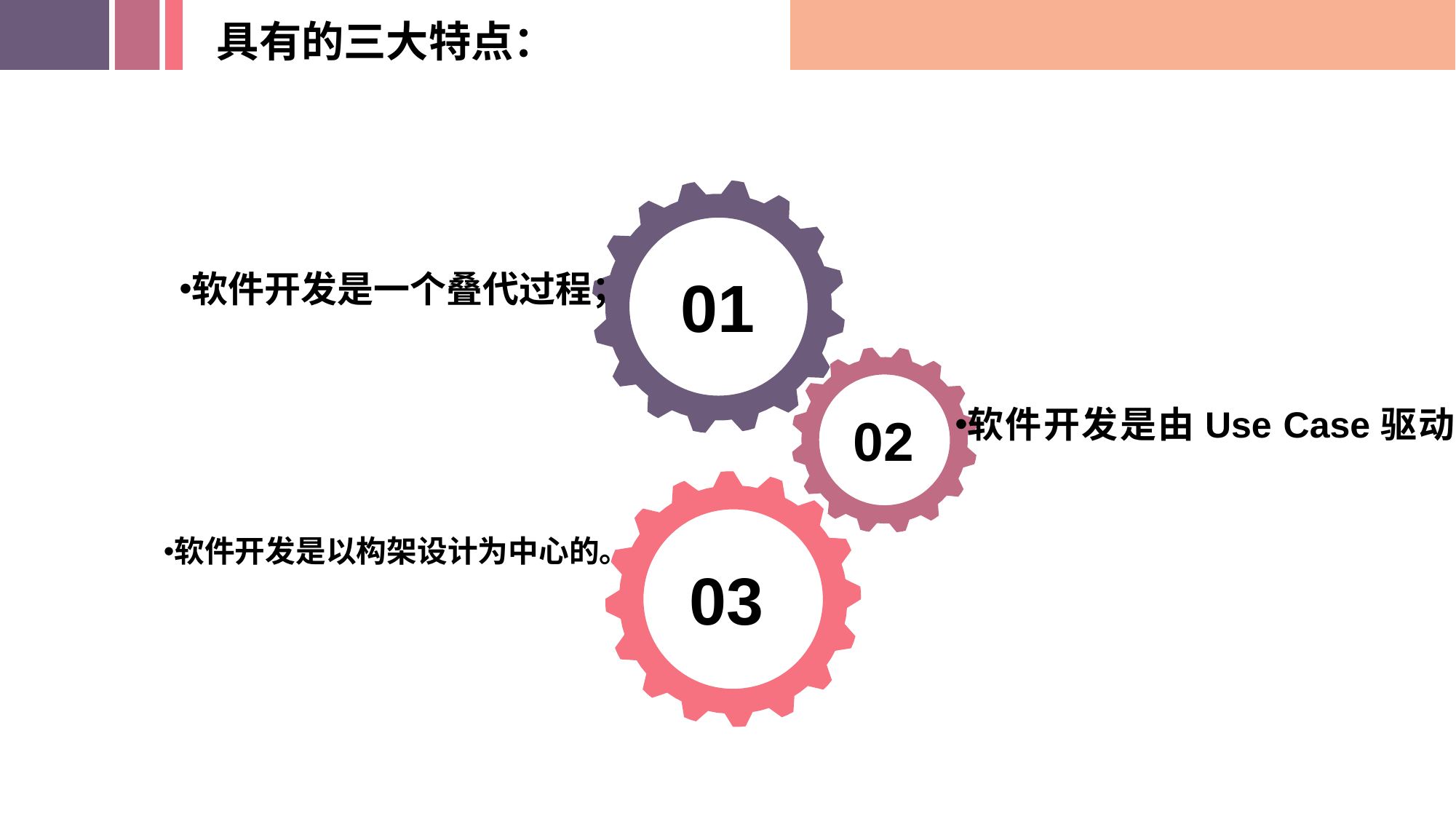

具有的三大特点：

01
软件开发是一个叠代过程；

02
软件开发是由Use Case驱动的；

软件开发是以构架设计为中心的。
03